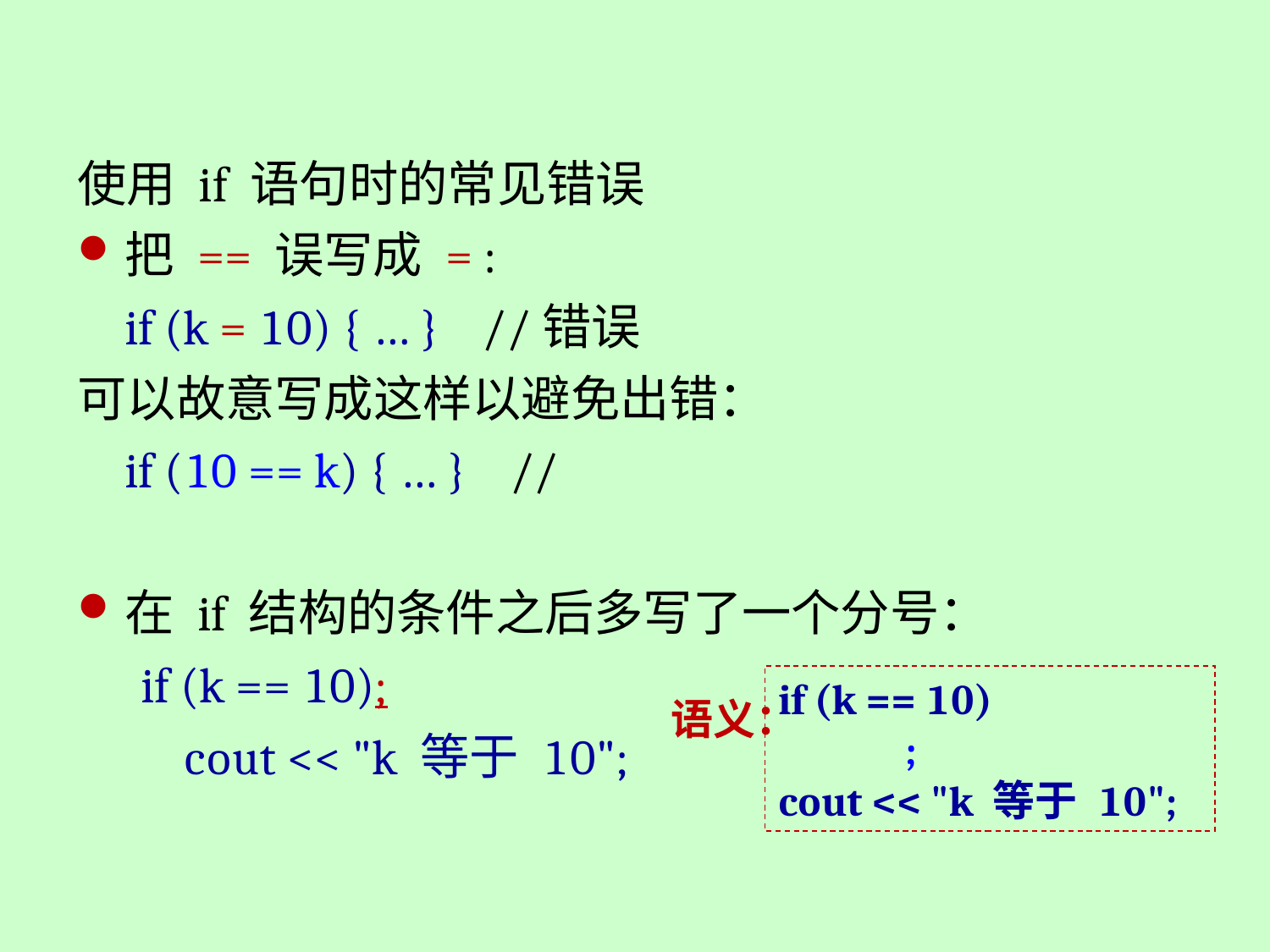

使用 if 语句时的常见错误
把 == 误写成 = :
	if (k = 10) { … }    //错误
可以故意写成这样以避免出错：
	if (10 == k) { … }    //

在 if 结构的条件之后多写了一个分号：
if (k == 10);
    cout << "k 等于 10";
if (k == 10)
	;
cout << "k 等于 10";
语义：
33